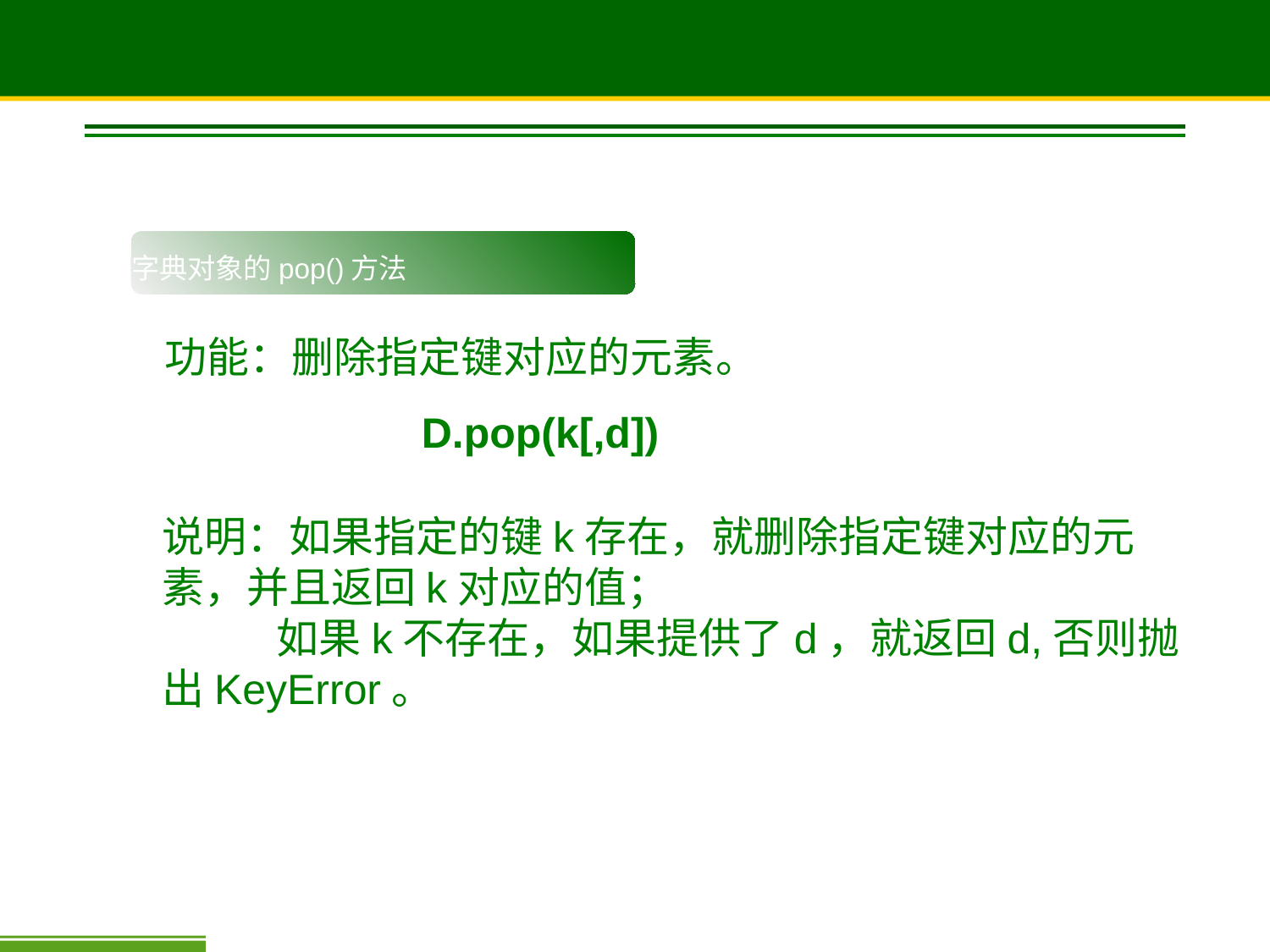

字典对象的pop()方法
功能：删除指定键对应的元素。
D.pop(k[,d])
说明：如果指定的键k存在，就删除指定键对应的元素，并且返回k对应的值；
           如果k不存在，如果提供了d，就返回d,否则抛出KeyError。